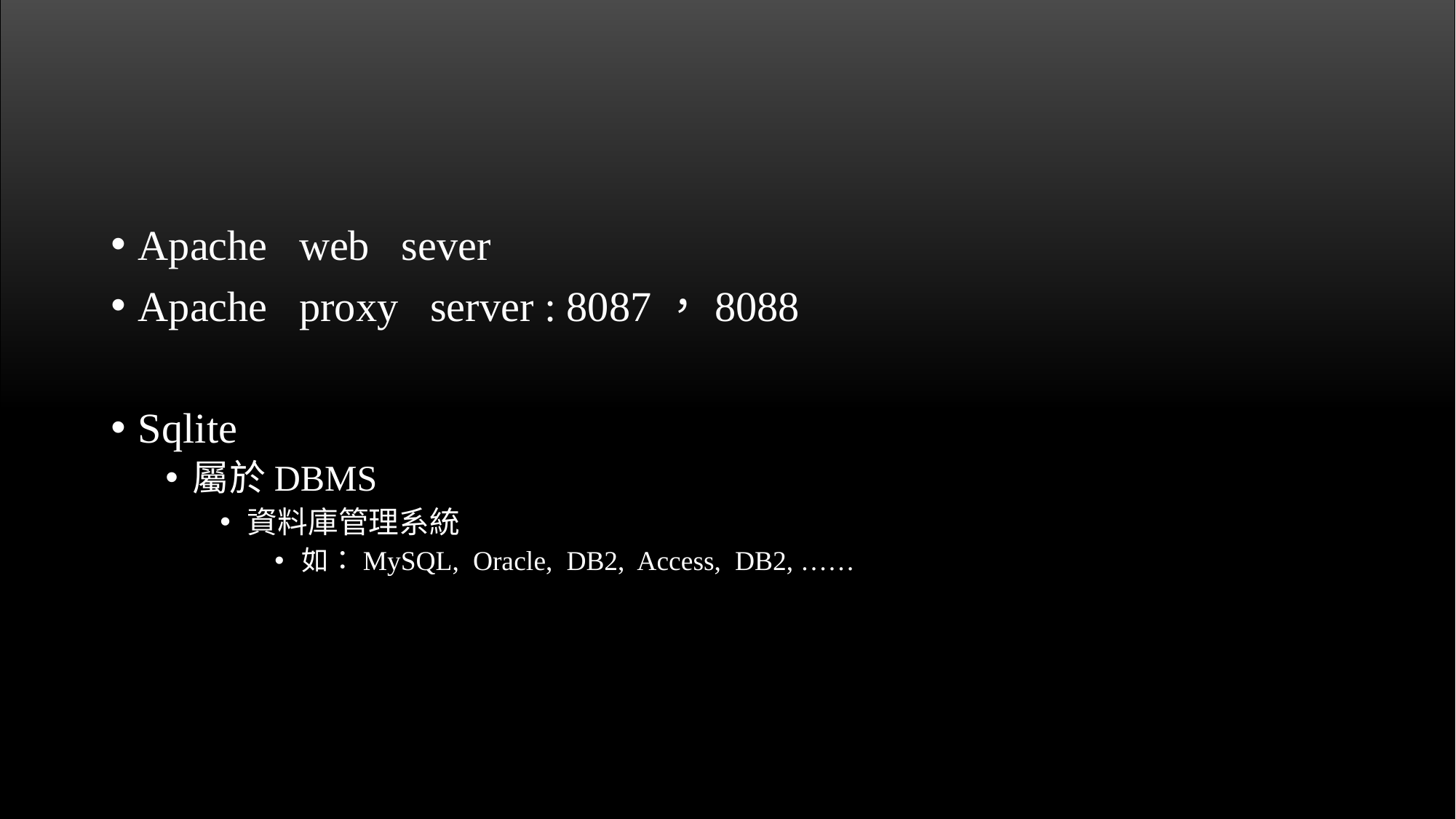

#
Apache   web   sever
Apache   proxy   server : 8087，8088

Sqlite
屬於DBMS
資料庫管理系統
如：MySQL,  Oracle,  DB2,  Access,  DB2, ……